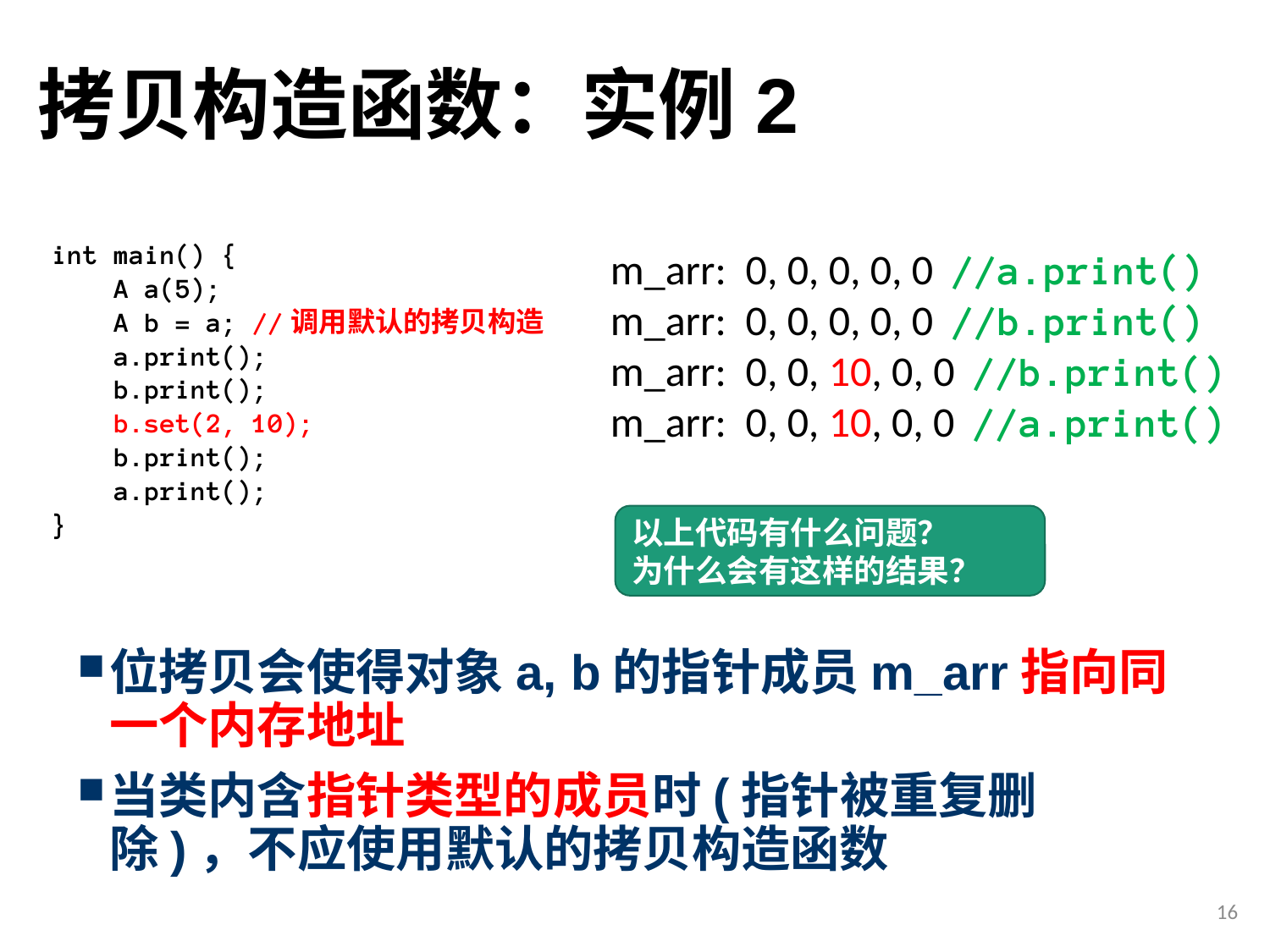

# 拷贝构造函数：实例2

int main() {
    A a(5);
    A b = a; //调用默认的拷贝构造
    a.print();
    b.print();
    b.set(2, 10);
    b.print();
    a.print();
}
m_arr:  0, 0, 0, 0, 0  //a.print()
m_arr:  0, 0, 0, 0, 0  //b.print()
m_arr:  0, 0, 10, 0, 0  //b.print()
m_arr:  0, 0, 10, 0, 0  //a.print()
以上代码有什么问题？
为什么会有这样的结果？
位拷贝会使得对象a, b的指针成员m_arr指向同一个内存地址
当类内含指针类型的成员时(指针被重复删除)，不应使用默认的拷贝构造函数
16